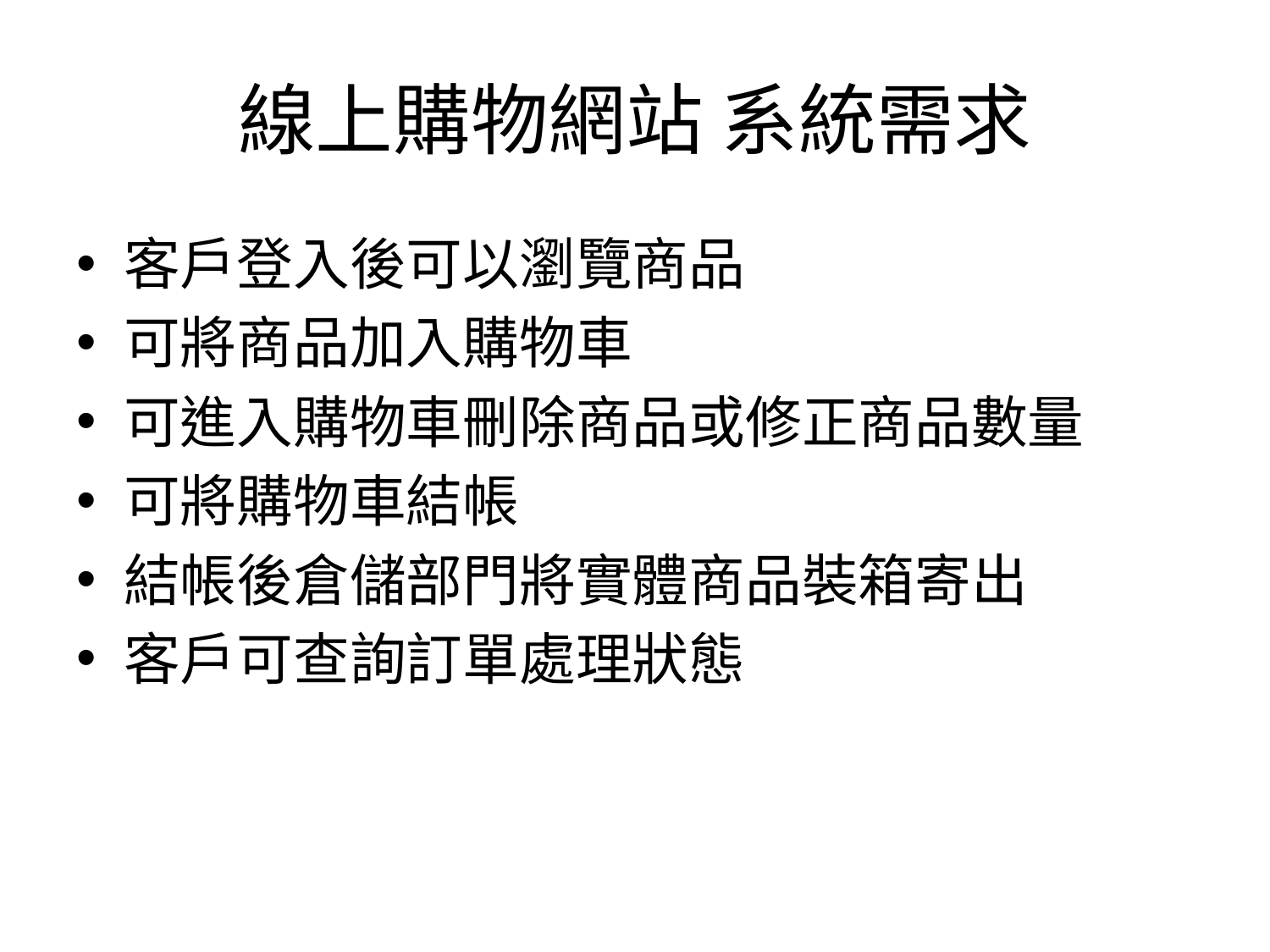

# 線上購物網站 系統需求
客戶登入後可以瀏覽商品
可將商品加入購物車
可進入購物車刪除商品或修正商品數量
可將購物車結帳
結帳後倉儲部門將實體商品裝箱寄出
客戶可查詢訂單處理狀態